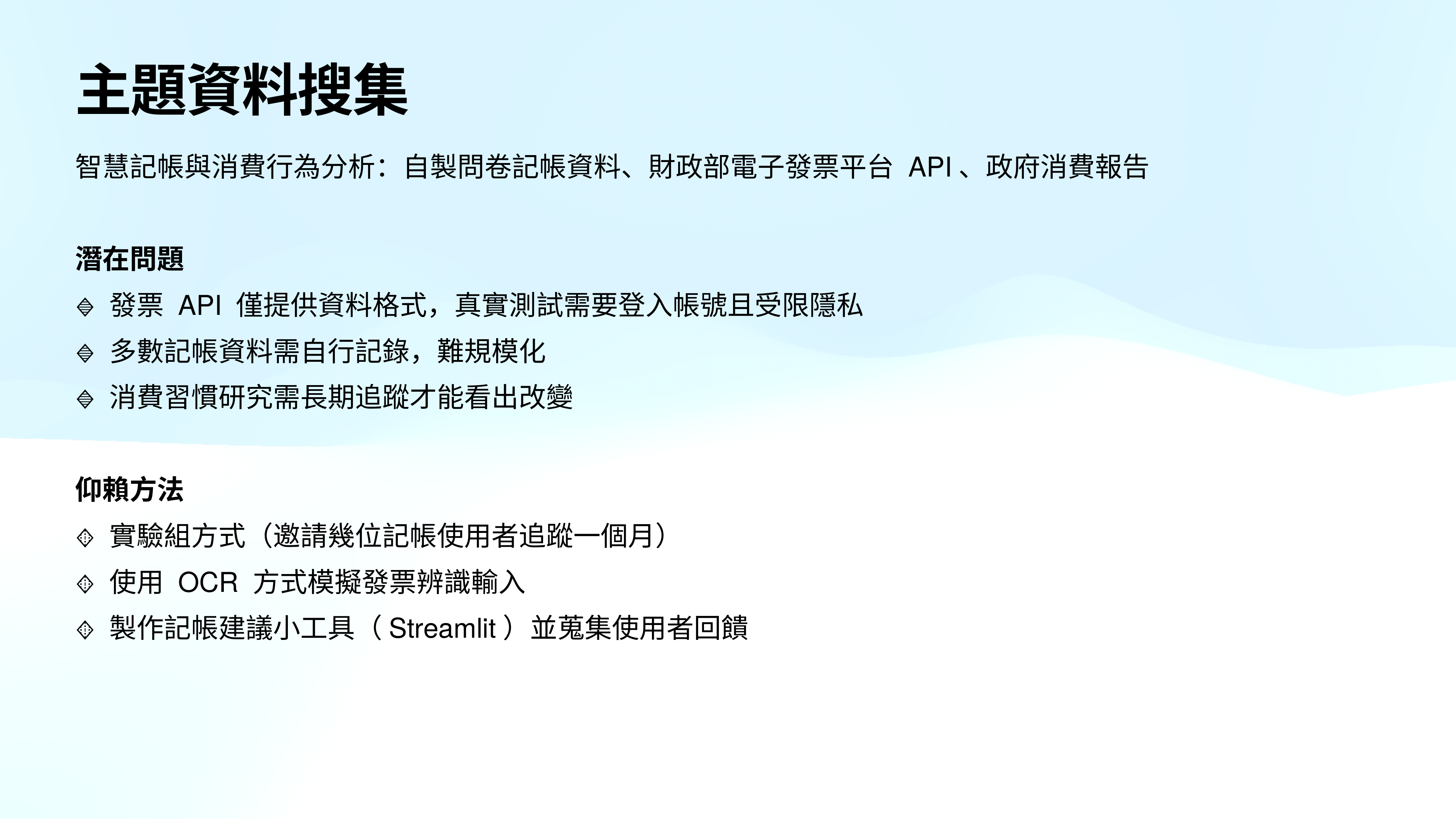

# 主題資料搜集
智慧記帳與消費行為分析：自製問卷記帳資料、財政部電子發票平台 API、政府消費報告

潛在問題
🔹 發票 API 僅提供資料格式，真實測試需要登入帳號且受限隱私
🔹 多數記帳資料需自行記錄，難規模化
🔹 消費習慣研究需長期追蹤才能看出改變

仰賴方法
🔸 實驗組方式（邀請幾位記帳使用者追蹤一個月）
🔸 使用 OCR 方式模擬發票辨識輸入
🔸 製作記帳建議小工具（Streamlit）並蒐集使用者回饋